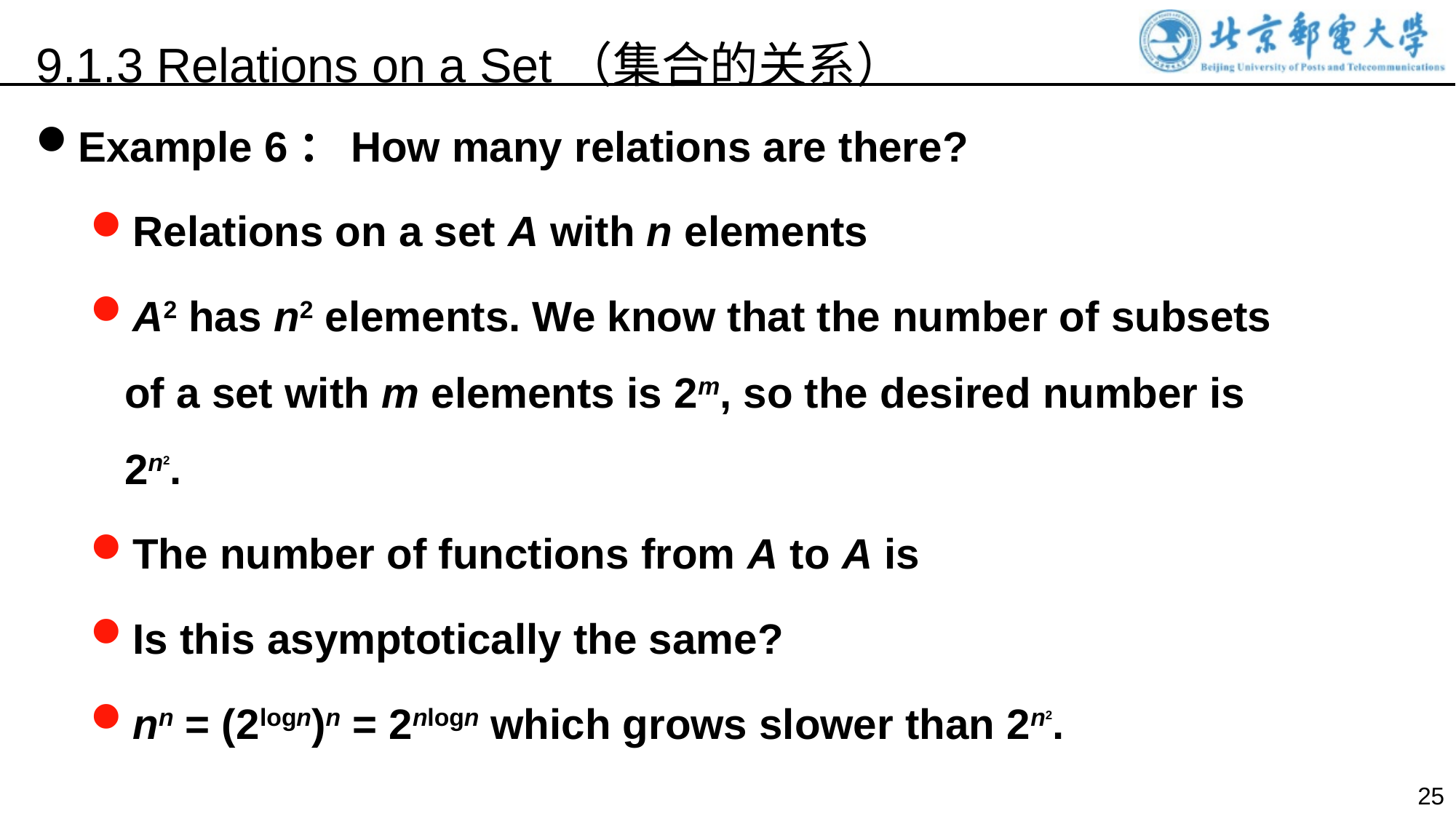

9.1.3 Relations on a Set（集合的关系）
Example 6：How many relations are there?
Relations on a set A with n elements
A2 has n2 elements. We know that the number of subsets of a set with m elements is 2m, so the desired number is 2n2.
The number of functions from A to A is
Is this asymptotically the same?
nn = (2logn)n = 2nlogn which grows slower than 2n2.